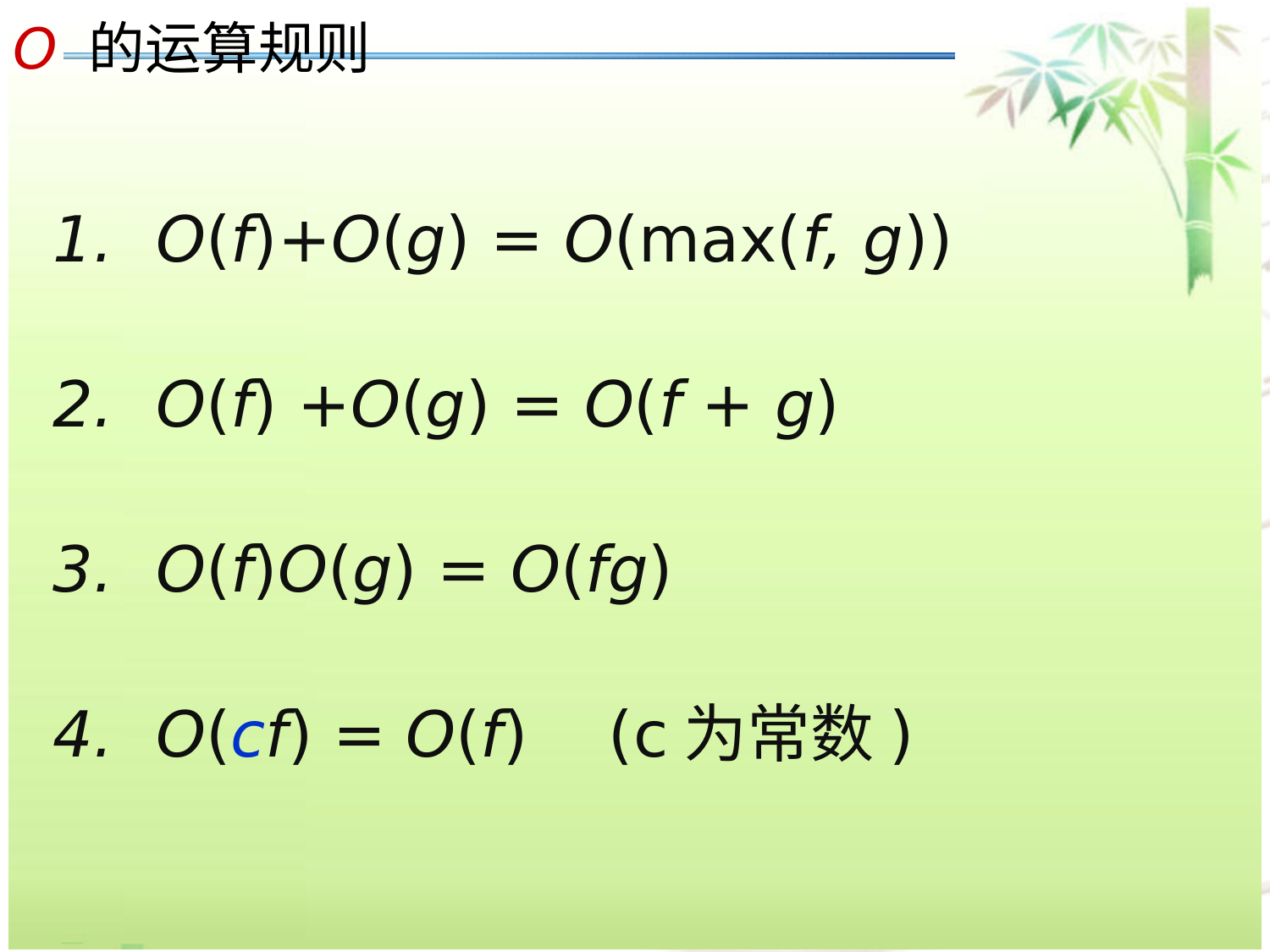

O 的运算规则
O(f)+O(g) = O(max(f, g))
O(f) +O(g) = O(f + g)
O(f)O(g) = O(fg)
O(cf) = O(f)    (c为常数)